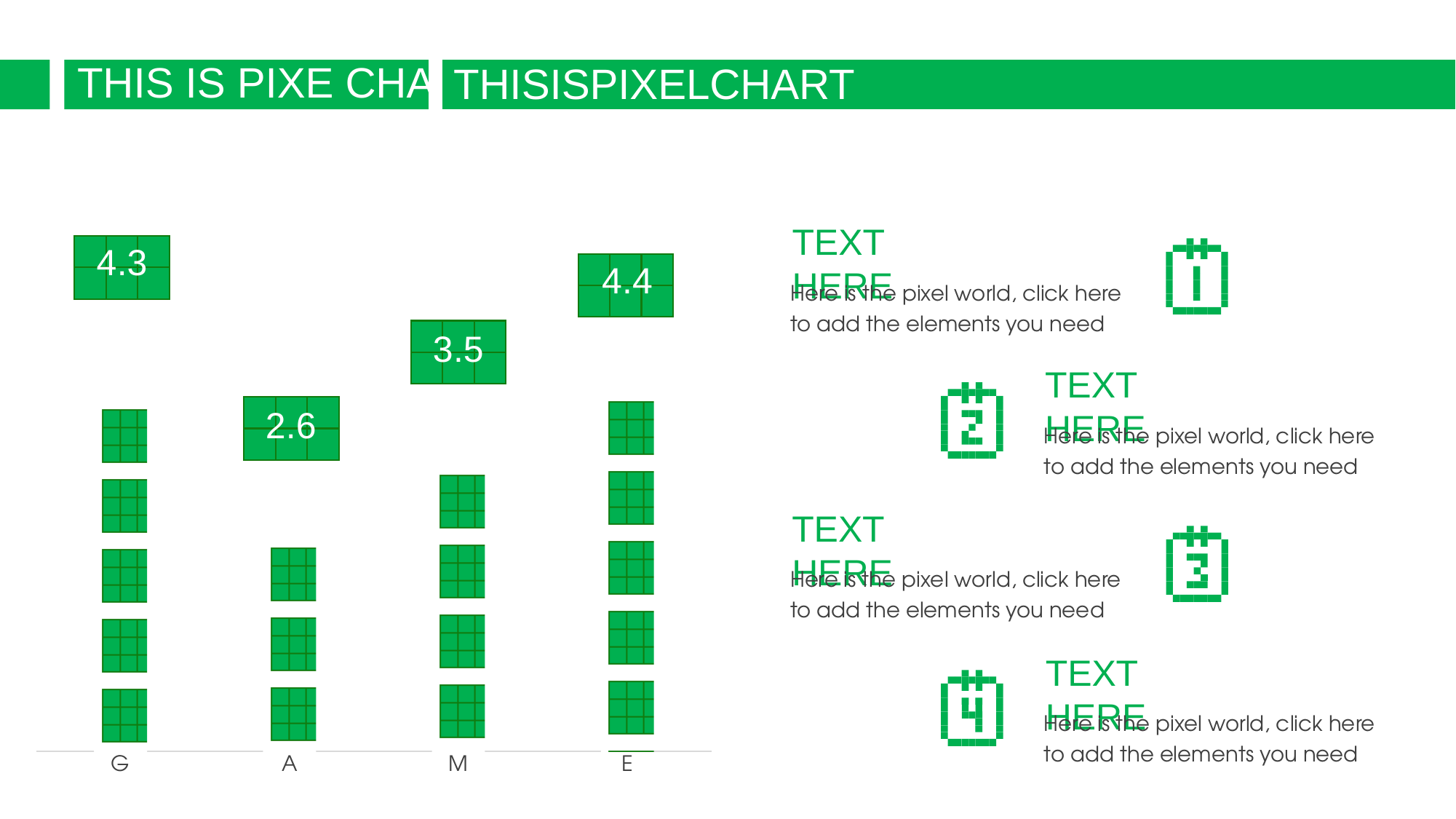

THIS IS PIXE CHART
THISISPIXELCHART

### Chart

| Category | 系列 1 |
|---|---|
| G | 4.3 |
| A | 2.6 |
| M | 3.5 |
| E | 4.4 |
TEXT HERE

Here is the pixel world, click here to add the elements you need

TEXT HERE

Here is the pixel world, click here to add the elements you need
TEXT HERE

Here is the pixel world, click here to add the elements you need
TEXT HERE

Here is the pixel world, click here to add the elements you need